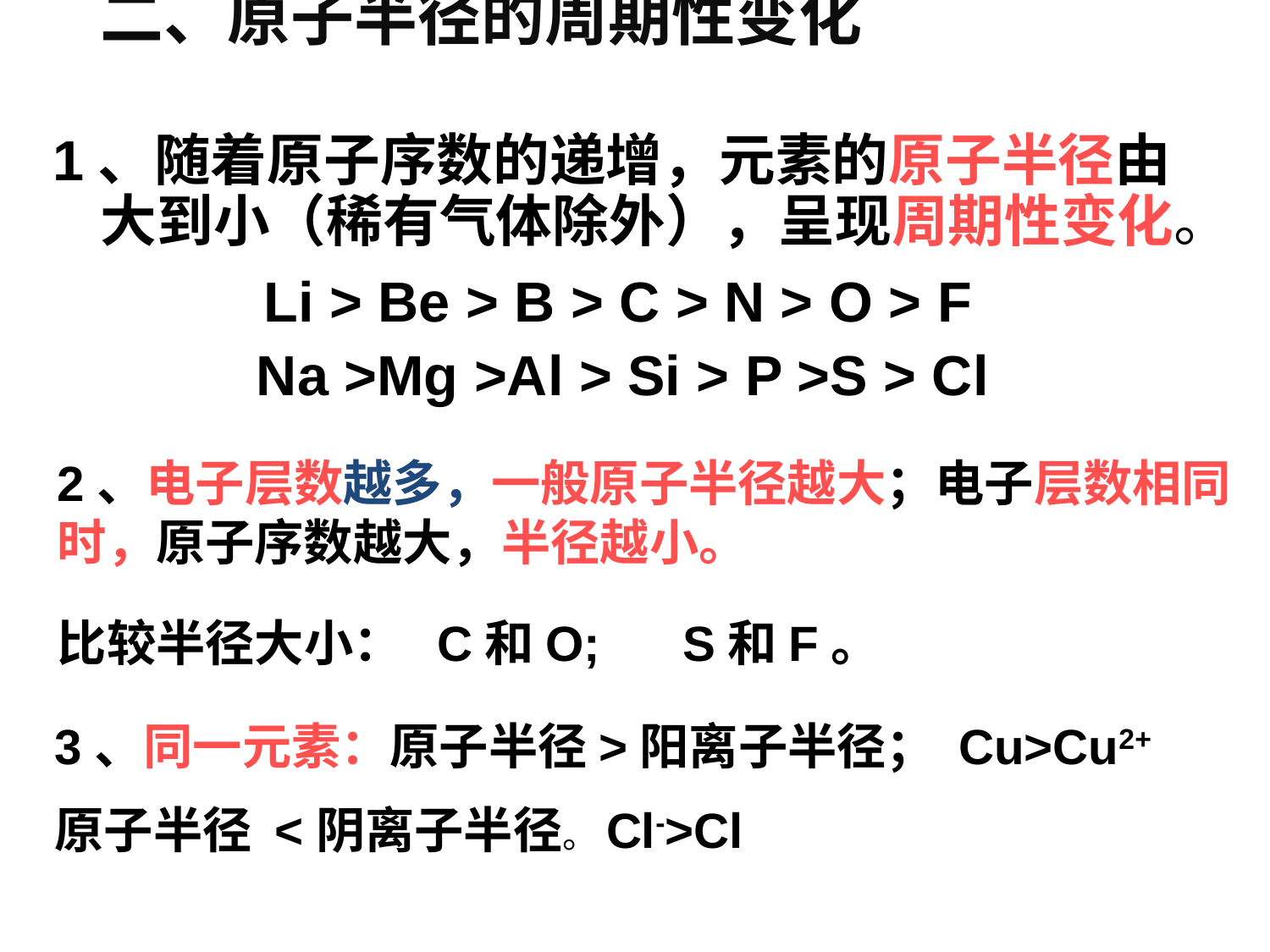

# 二、原子半径的周期性变化
1、随着原子序数的递增，元素的原子半径由大到小（稀有气体除外），呈现周期性变化。
            Li > Be > B > C > N > O > F
             Na >Mg >Al > Si > P >S > Cl
2、电子层数越多，一般原子半径越大；电子层数相同时，原子序数越大，半径越小。

比较半径大小：  C和O;      S和F。
3、同一元素：原子半径>阳离子半径； Cu>Cu2+
原子半径 <阴离子半径。Cl->Cl